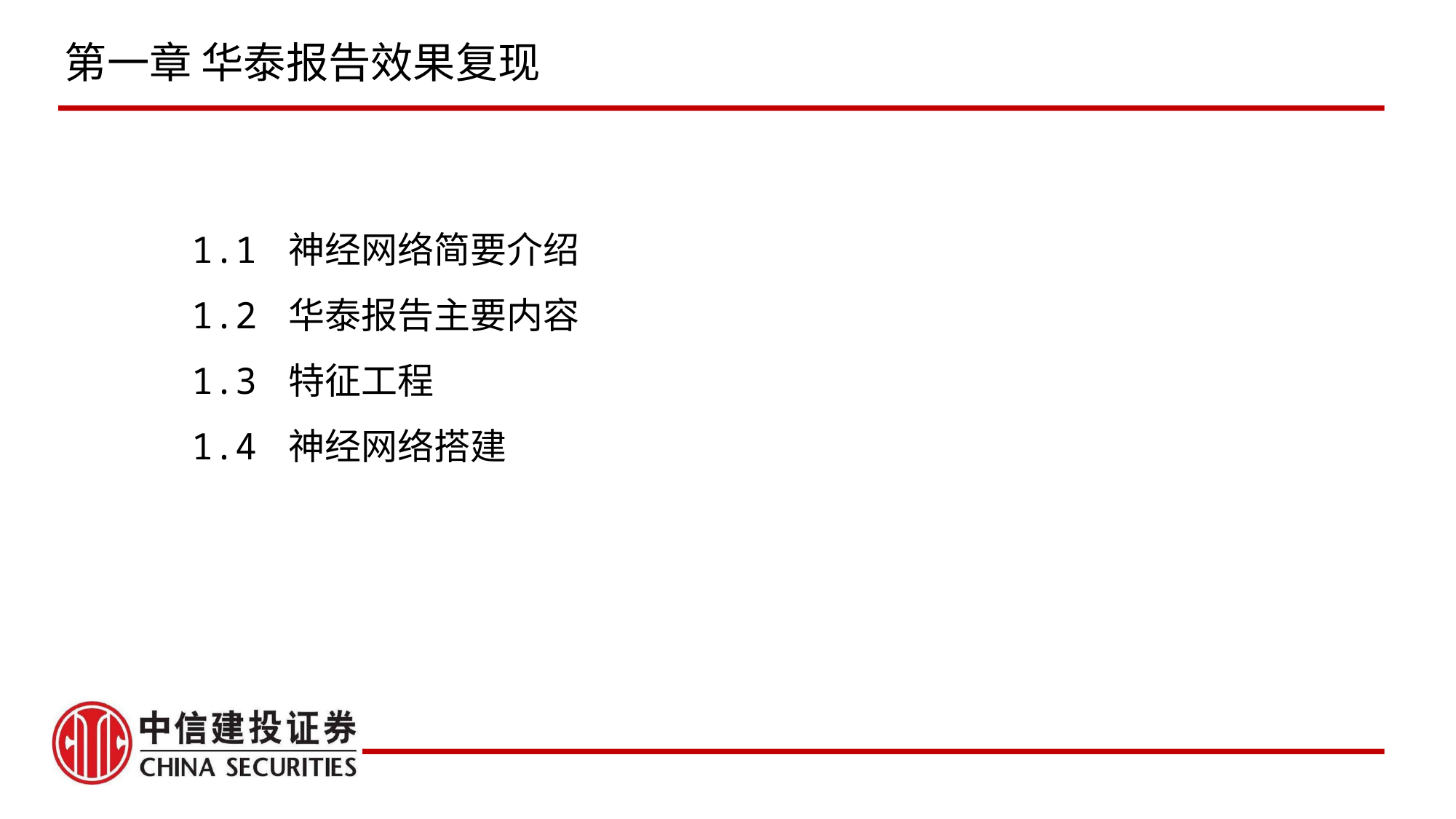

第一章 华泰报告效果复现
1.1 神经网络简要介绍
1.2 华泰报告主要内容
1.3 特征工程
1.4 神经网络搭建